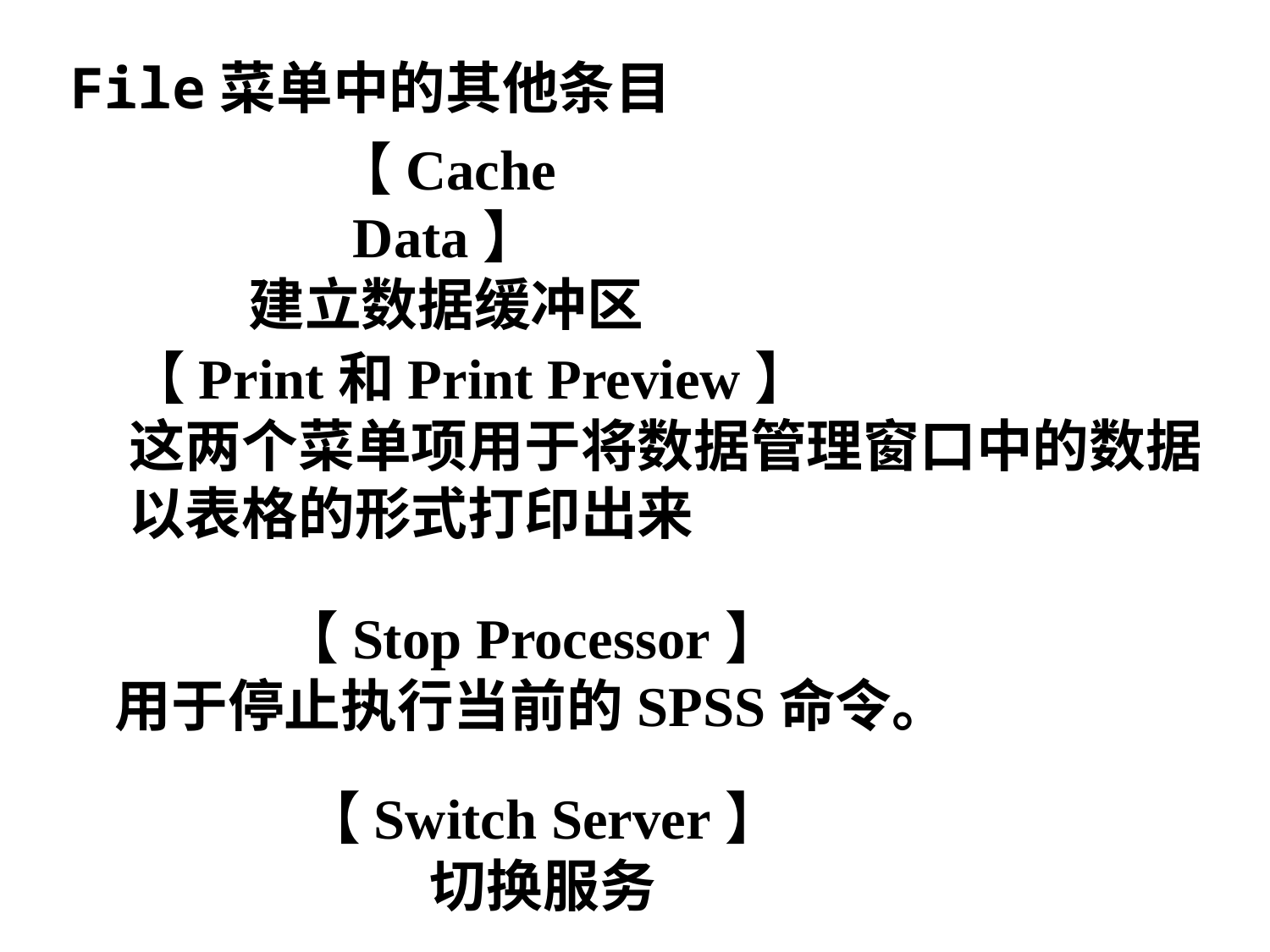

File菜单中的其他条目
【Cache Data】
建立数据缓冲区
【Print和Print Preview】
这两个菜单项用于将数据管理窗口中的数据
以表格的形式打印出来
【Stop Processor】
用于停止执行当前的SPSS命令。
【Switch Server】
切换服务